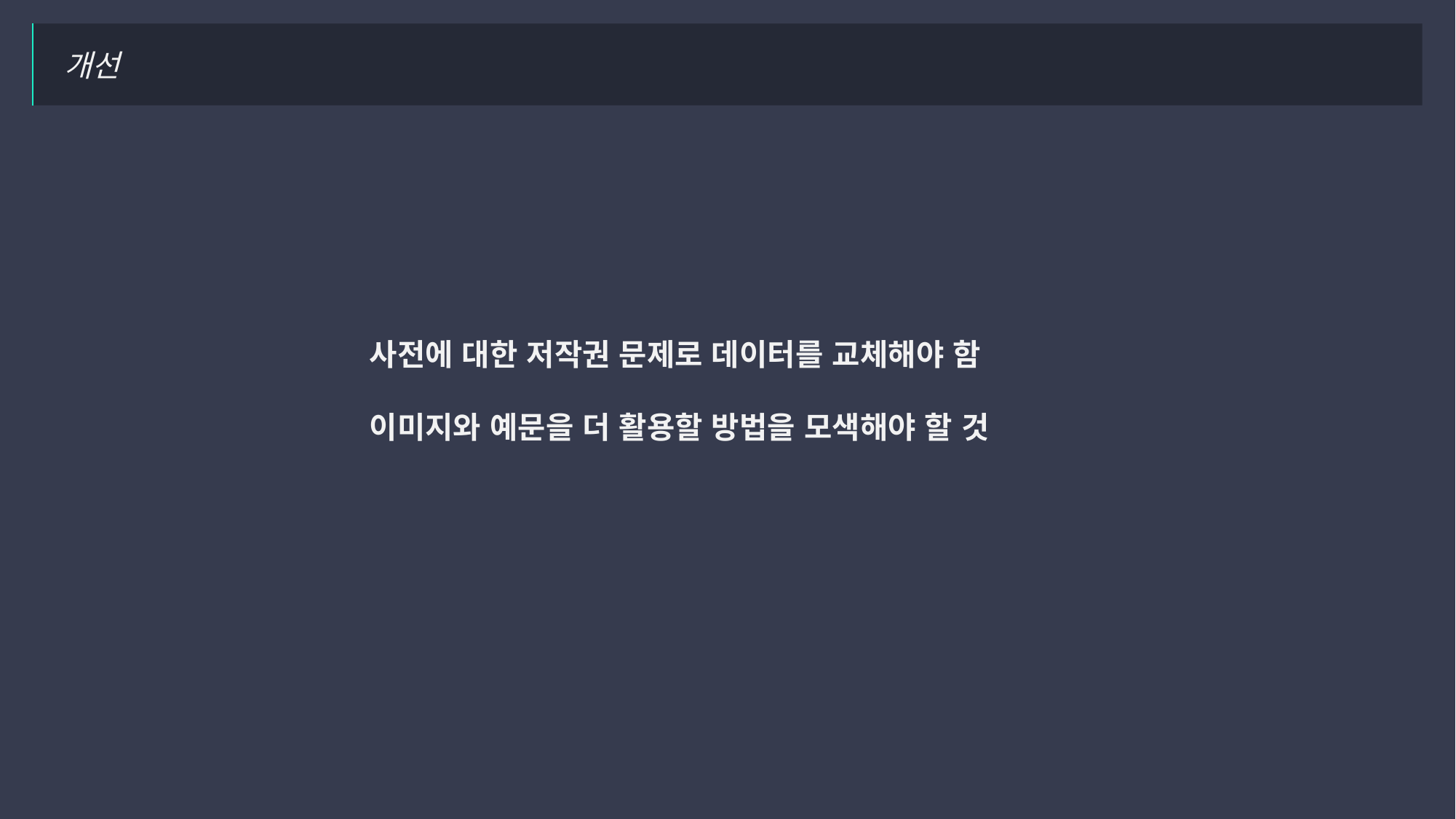

개선
사전에 대한 저작권 문제로 데이터를 교체해야 함

이미지와 예문을 더 활용할 방법을 모색해야 할 것